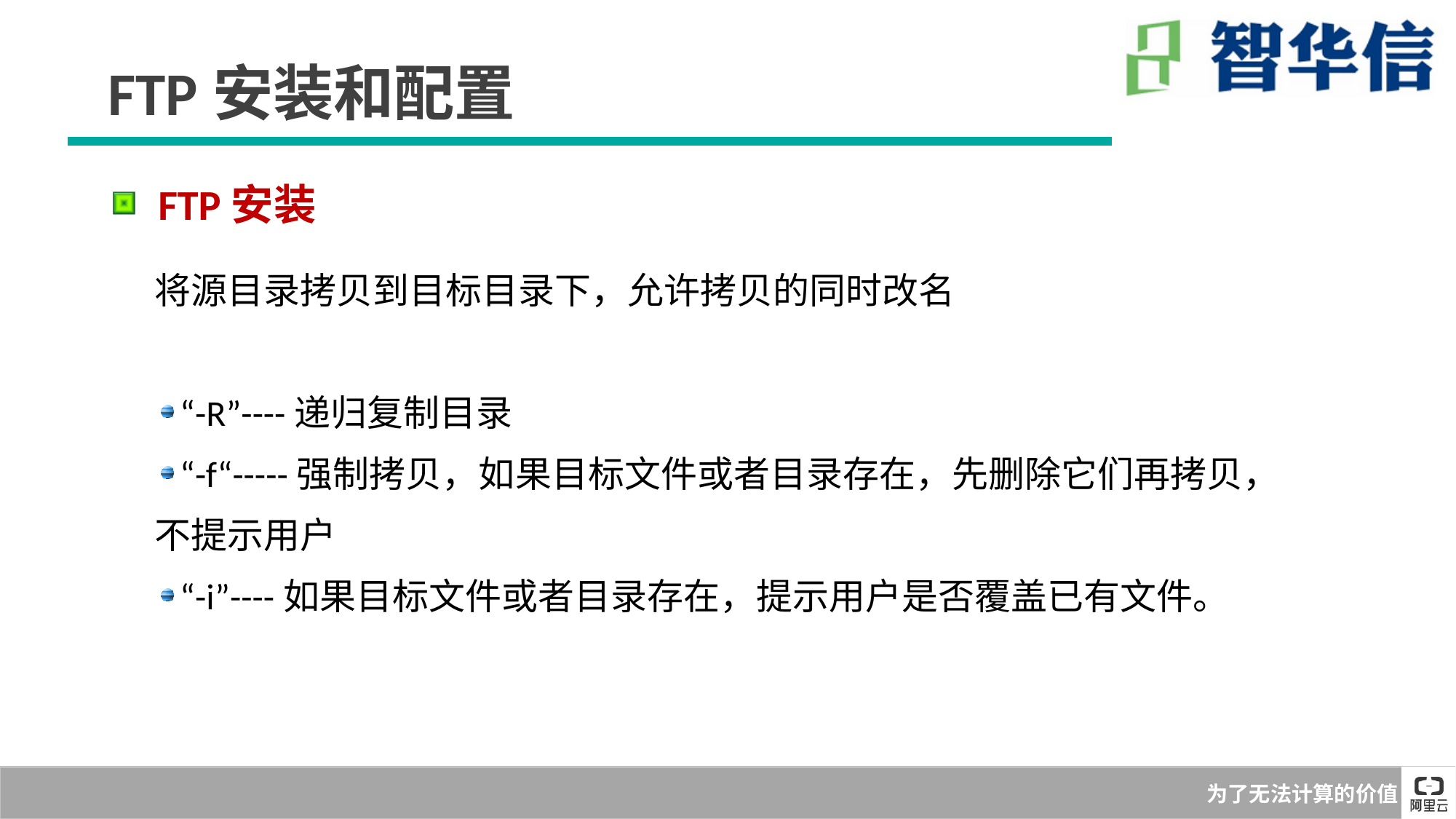

FTP安装和配置
  FTP安装

将源目录拷贝到目标目录下，允许拷贝的同时改名

“-R”----递归复制目录
“-f“-----强制拷贝，如果目标文件或者目录存在，先删除它们再拷贝，不提示用户
“-i”----如果目标文件或者目录存在，提示用户是否覆盖已有文件。